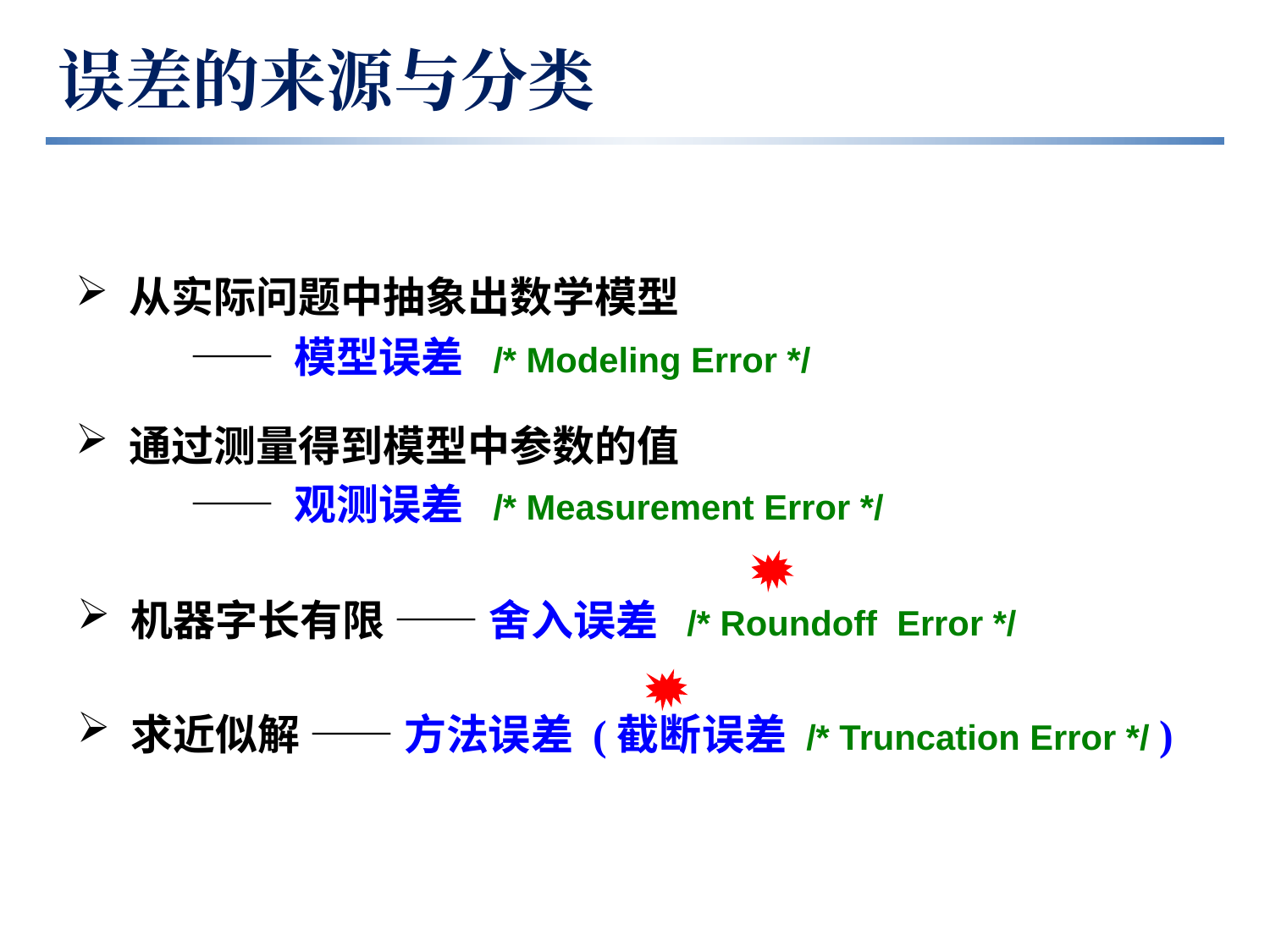

误差的来源与分类

 从实际问题中抽象出数学模型
            —— 模型误差  /* Modeling Error */
 通过测量得到模型中参数的值
            —— 观测误差  /* Measurement Error */

 机器字长有限 —— 舍入误差  /* Roundoff  Error */

 求近似解 —— 方法误差 (截断误差 /* Truncation Error */ )